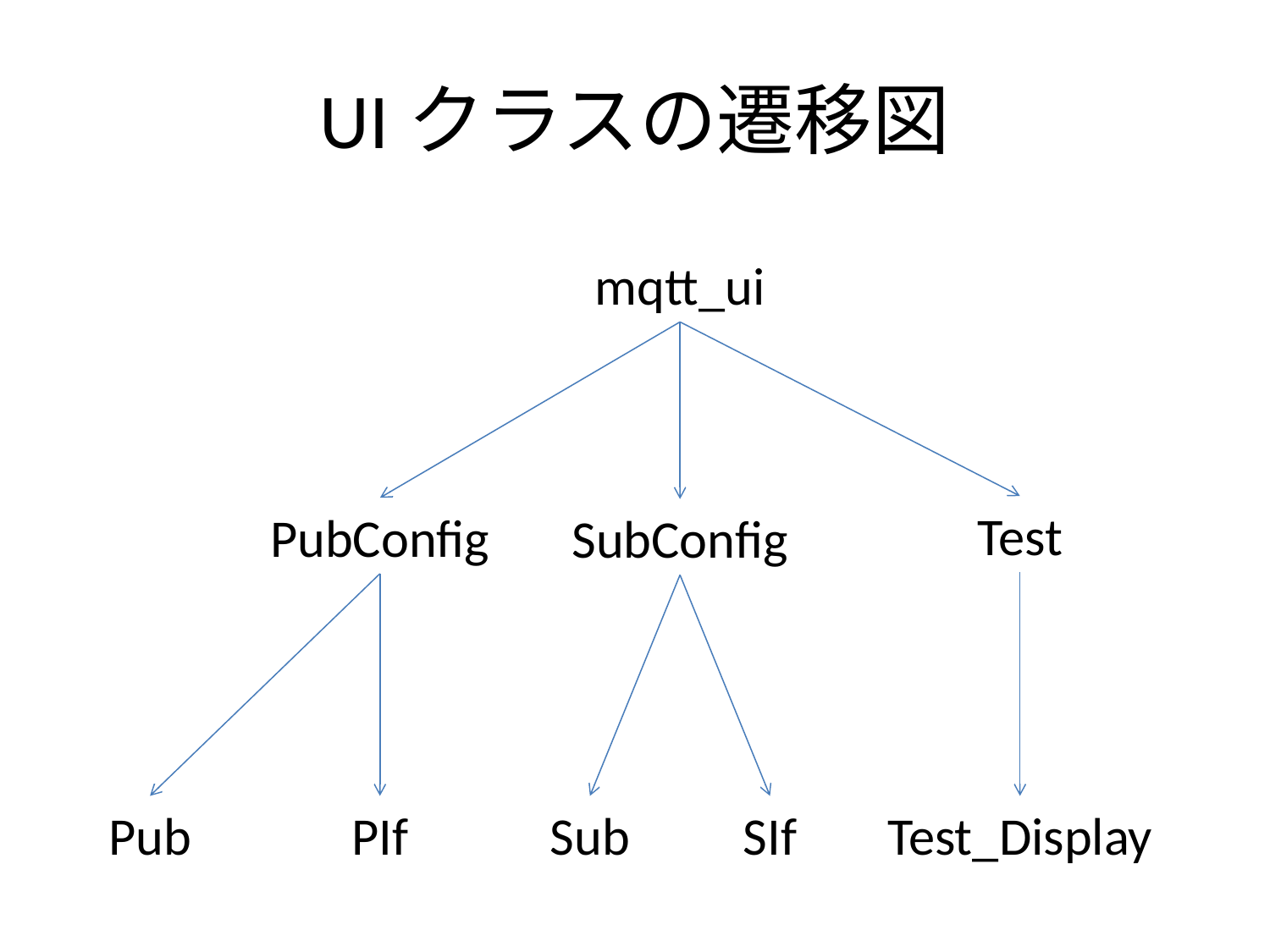

# UIクラスの遷移図
mqtt_ui
Test
PubConfig
SubConfig
Pub
PIf
Sub
SIf
Test_Display